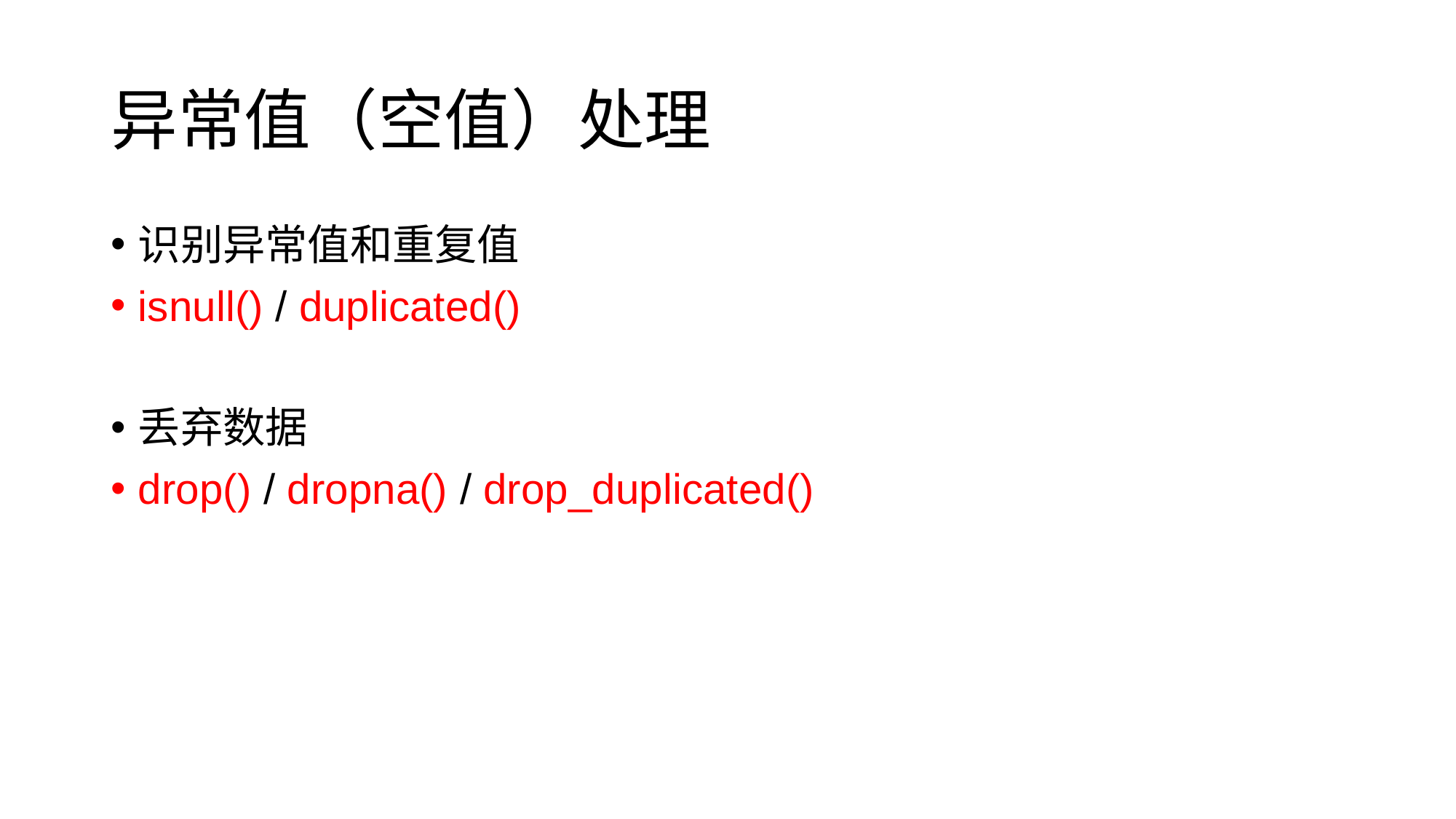

# 异常值（空值）处理
识别异常值和重复值
isnull() / duplicated()

丢弃数据
drop() / dropna() / drop_duplicated()